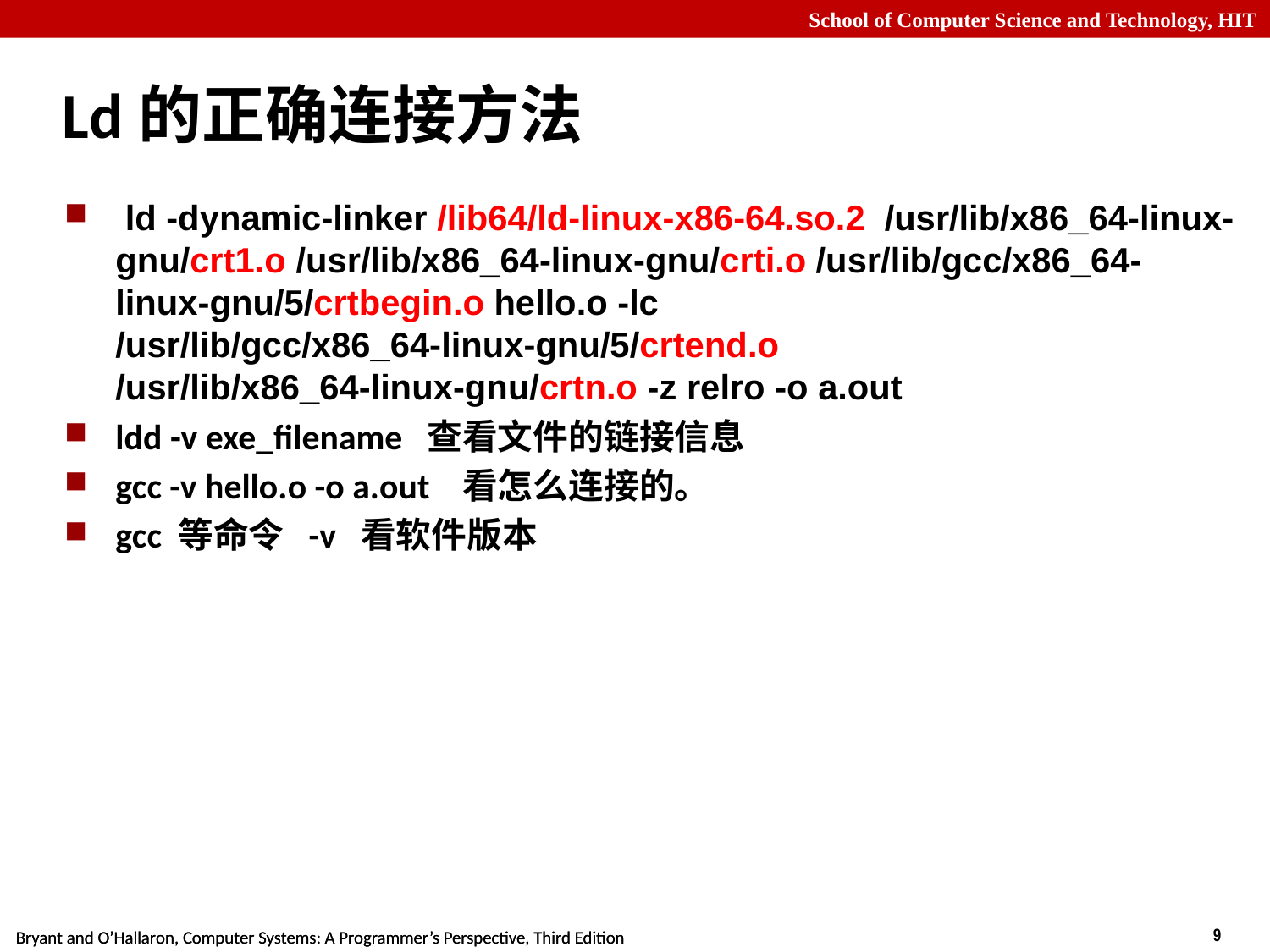

# Ld的正确连接方法
 ld -dynamic-linker /lib64/ld-linux-x86-64.so.2  /usr/lib/x86_64-linux-gnu/crt1.o /usr/lib/x86_64-linux-gnu/crti.o /usr/lib/gcc/x86_64-linux-gnu/5/crtbegin.o hello.o -lc /usr/lib/gcc/x86_64-linux-gnu/5/crtend.o /usr/lib/x86_64-linux-gnu/crtn.o -z relro -o a.out
ldd -v exe_filename  查看文件的链接信息
gcc -v hello.o -o a.out   看怎么连接的。
gcc 等命令  -v  看软件版本